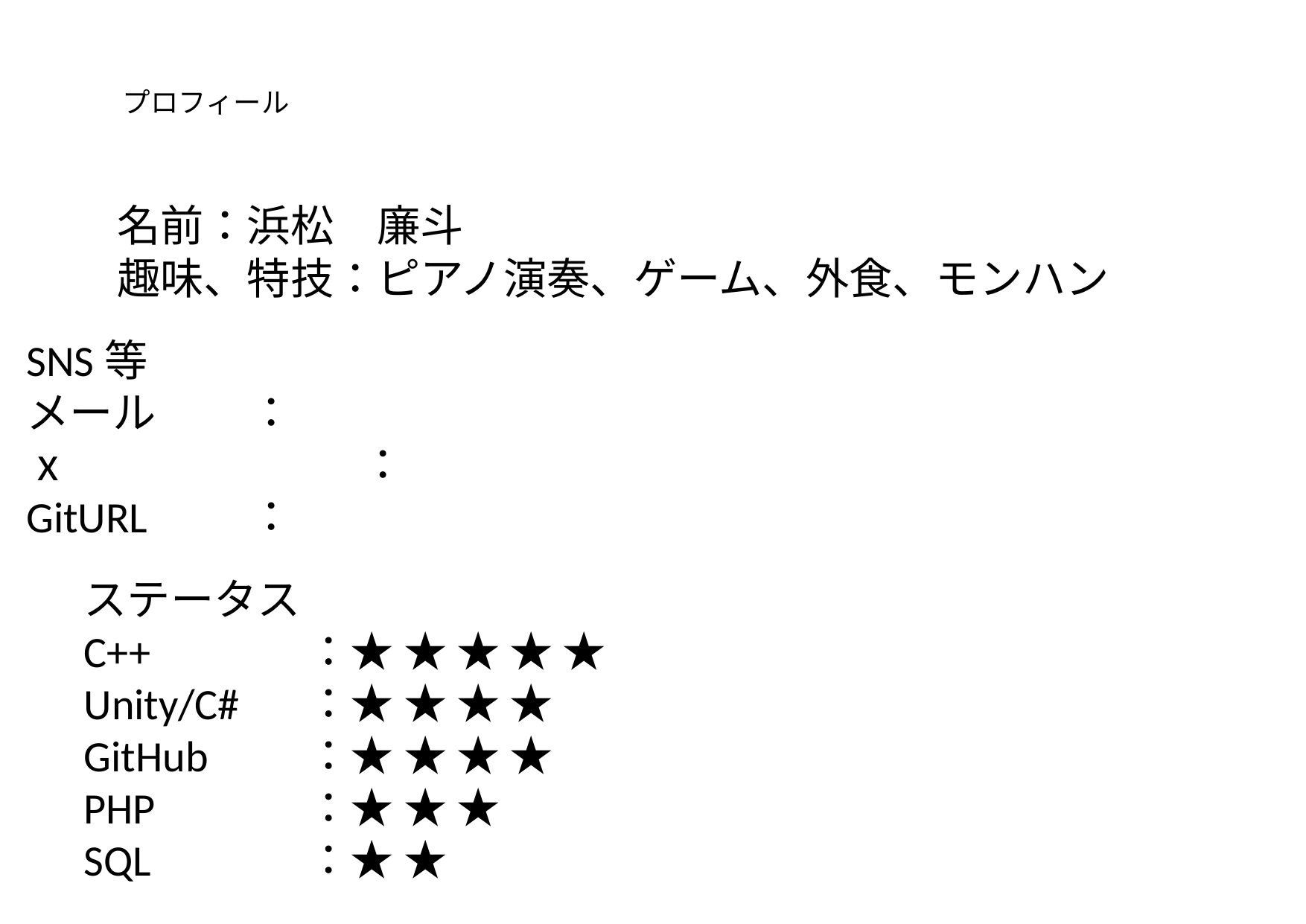

プロフィール
名前：浜松　廉斗
趣味、特技：ピアノ演奏、ゲーム、外食、モンハン
SNS等
メール	：
ⅹ			：
GitURL	：
ステータス
C++		：★ ★ ★ ★ ★
Unity/C#	：★ ★ ★ ★
GitHub	：★ ★ ★ ★
PHP		：★ ★ ★
SQL		：★ ★